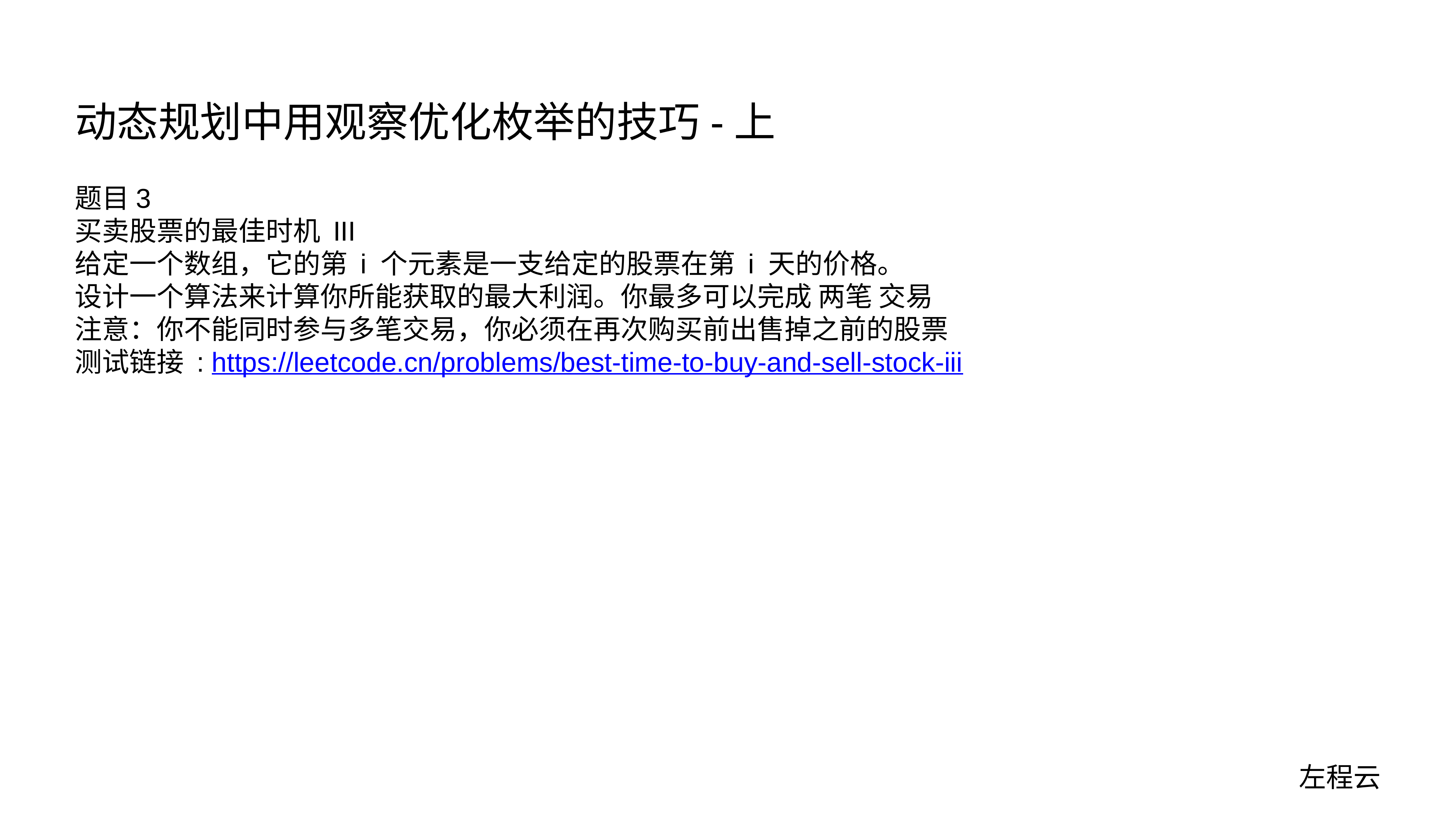

# 动态规划中用观察优化枚举的技巧-上
题目3
买卖股票的最佳时机 III
给定一个数组，它的第 i 个元素是一支给定的股票在第 i 天的价格。
设计一个算法来计算你所能获取的最大利润。你最多可以完成 两笔 交易
注意：你不能同时参与多笔交易，你必须在再次购买前出售掉之前的股票
测试链接 : https://leetcode.cn/problems/best-time-to-buy-and-sell-stock-iii
左程云